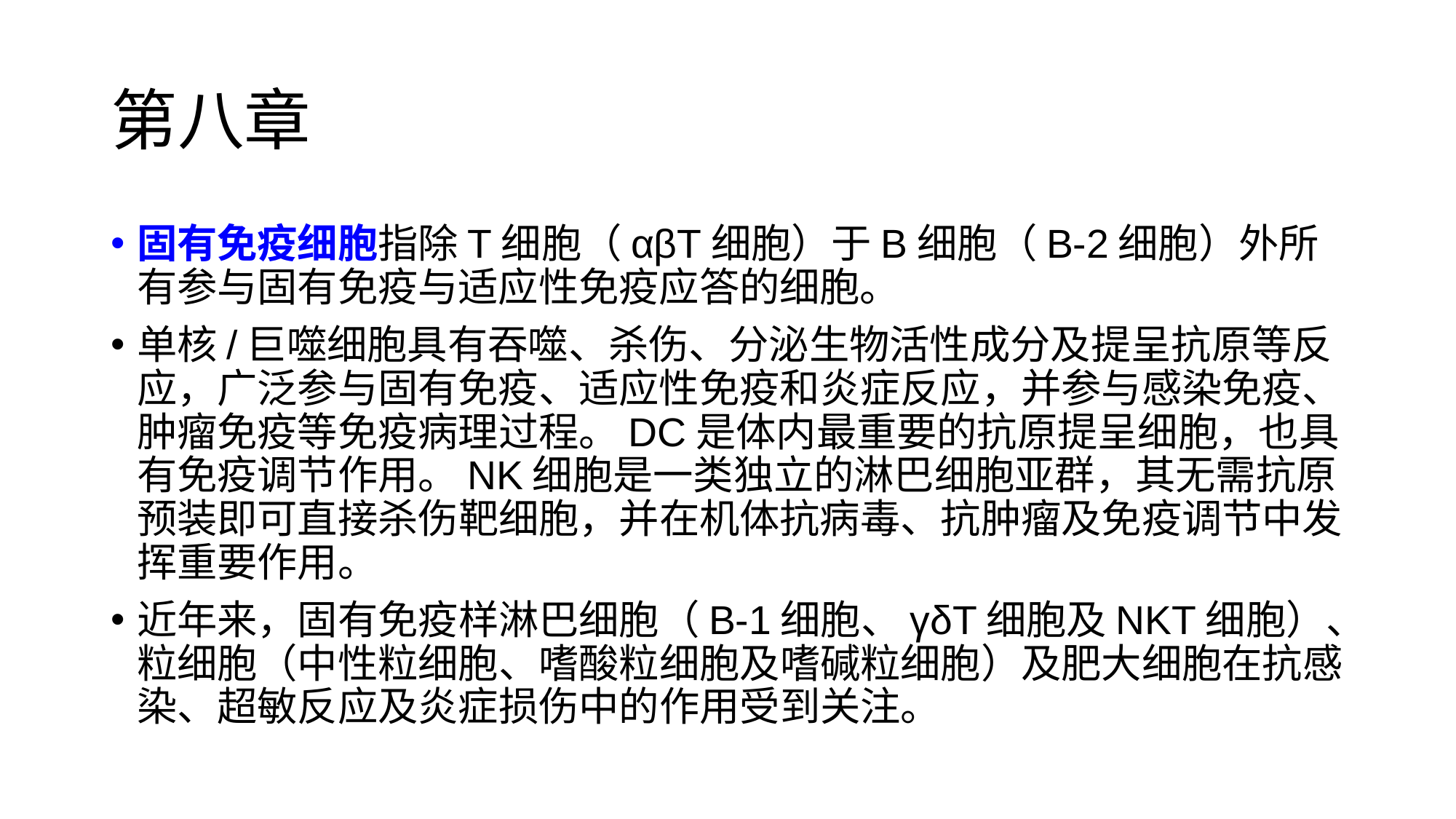

# 第八章
固有免疫细胞指除T细胞（αβT细胞）于B细胞（B-2细胞）外所有参与固有免疫与适应性免疫应答的细胞。
单核/巨噬细胞具有吞噬、杀伤、分泌生物活性成分及提呈抗原等反应，广泛参与固有免疫、适应性免疫和炎症反应，并参与感染免疫、肿瘤免疫等免疫病理过程。DC是体内最重要的抗原提呈细胞，也具有免疫调节作用。NK细胞是一类独立的淋巴细胞亚群，其无需抗原预装即可直接杀伤靶细胞，并在机体抗病毒、抗肿瘤及免疫调节中发挥重要作用。
近年来，固有免疫样淋巴细胞（B-1细胞、γδT细胞及NKT细胞）、粒细胞（中性粒细胞、嗜酸粒细胞及嗜碱粒细胞）及肥大细胞在抗感染、超敏反应及炎症损伤中的作用受到关注。